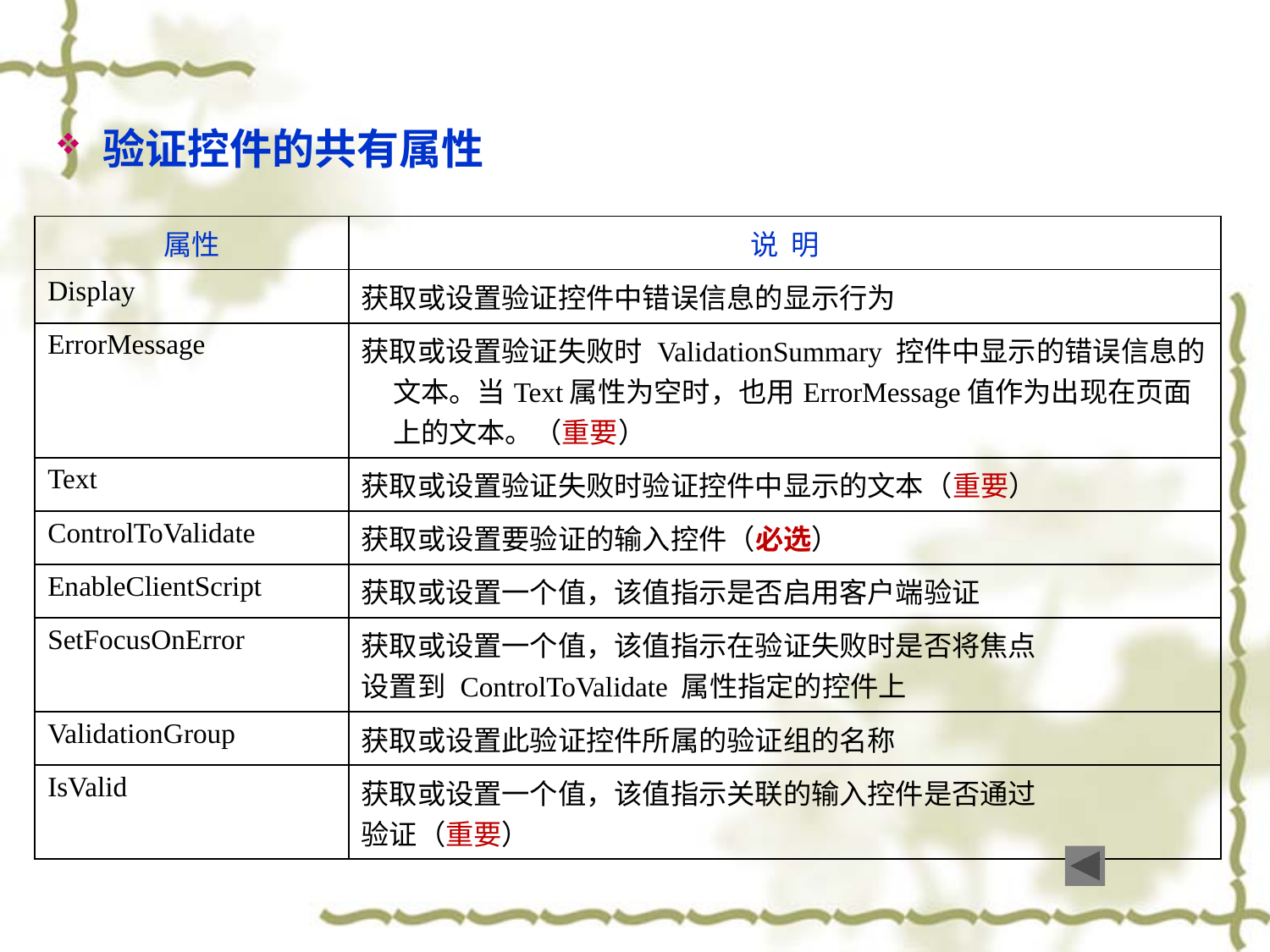

验证控件的共有属性
| 属性 | 说 明 |
| --- | --- |
| Display | 获取或设置验证控件中错误信息的显示行为 |
| ErrorMessage | 获取或设置验证失败时 ValidationSummary 控件中显示的错误信息的文本。当Text属性为空时，也用ErrorMessage值作为出现在页面上的文本。（重要） |
| Text | 获取或设置验证失败时验证控件中显示的文本（重要） |
| ControlToValidate | 获取或设置要验证的输入控件（必选） |
| EnableClientScript | 获取或设置一个值，该值指示是否启用客户端验证 |
| SetFocusOnError | 获取或设置一个值，该值指示在验证失败时是否将焦点 设置到 ControlToValidate 属性指定的控件上 |
| ValidationGroup | 获取或设置此验证控件所属的验证组的名称 |
| IsValid | 获取或设置一个值，该值指示关联的输入控件是否通过 验证（重要） |